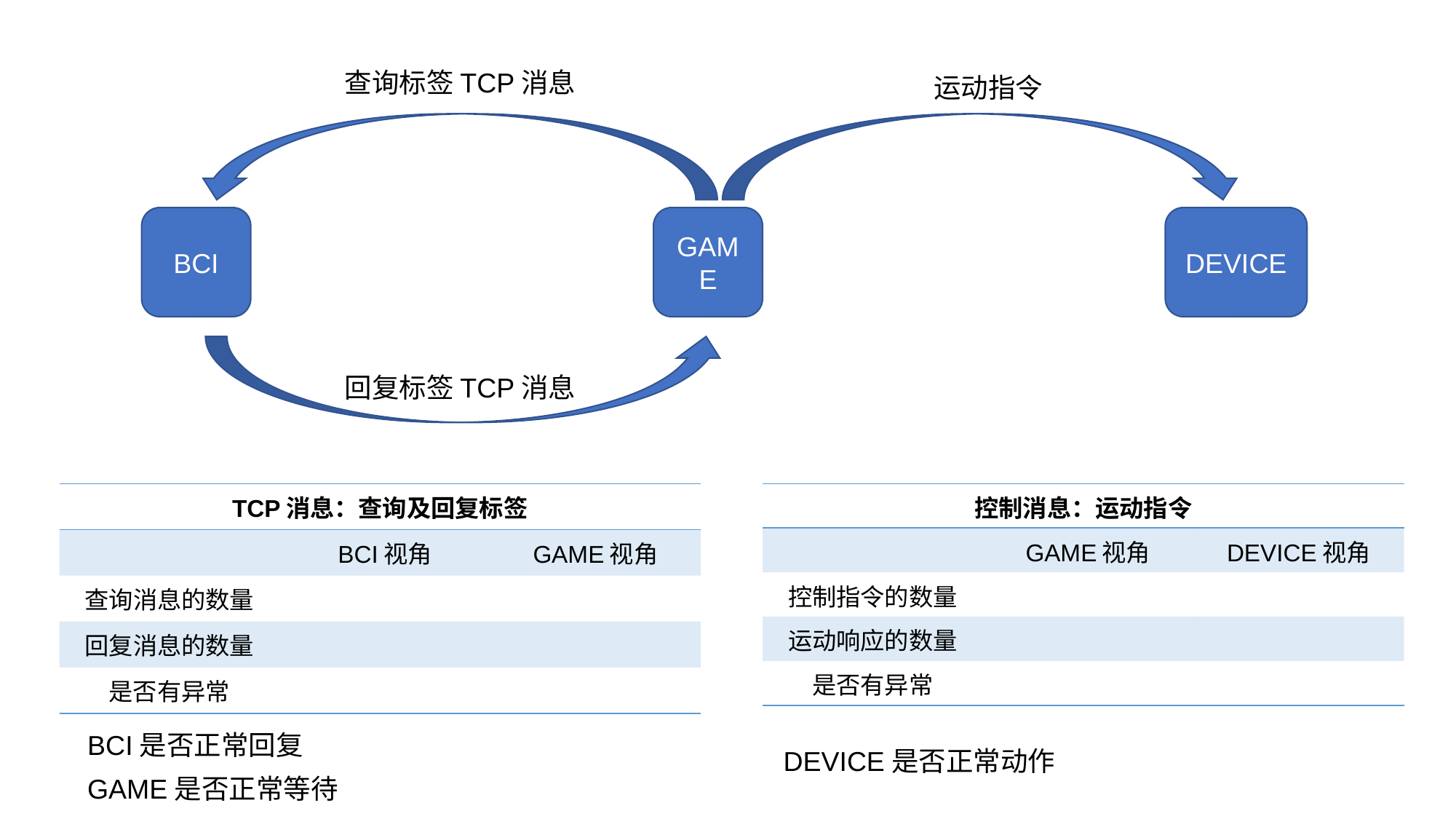

查询标签TCP消息
运动指令

BCI
GAME
DEVICE

回复标签TCP消息
| TCP消息：查询及回复标签 |  |  |
| --- | --- | --- |
|  | BCI视角 | GAME视角 |
| 查询消息的数量 |  |  |
| 回复消息的数量 |  |  |
| 是否有异常 |  |  |
| 控制消息：运动指令 |  |  |
| --- | --- | --- |
|  | GAME视角 | DEVICE视角 |
| 控制指令的数量 |  |  |
| 运动响应的数量 |  |  |
| 是否有异常 |  |  |
BCI是否正常回复
DEVICE是否正常动作
GAME是否正常等待